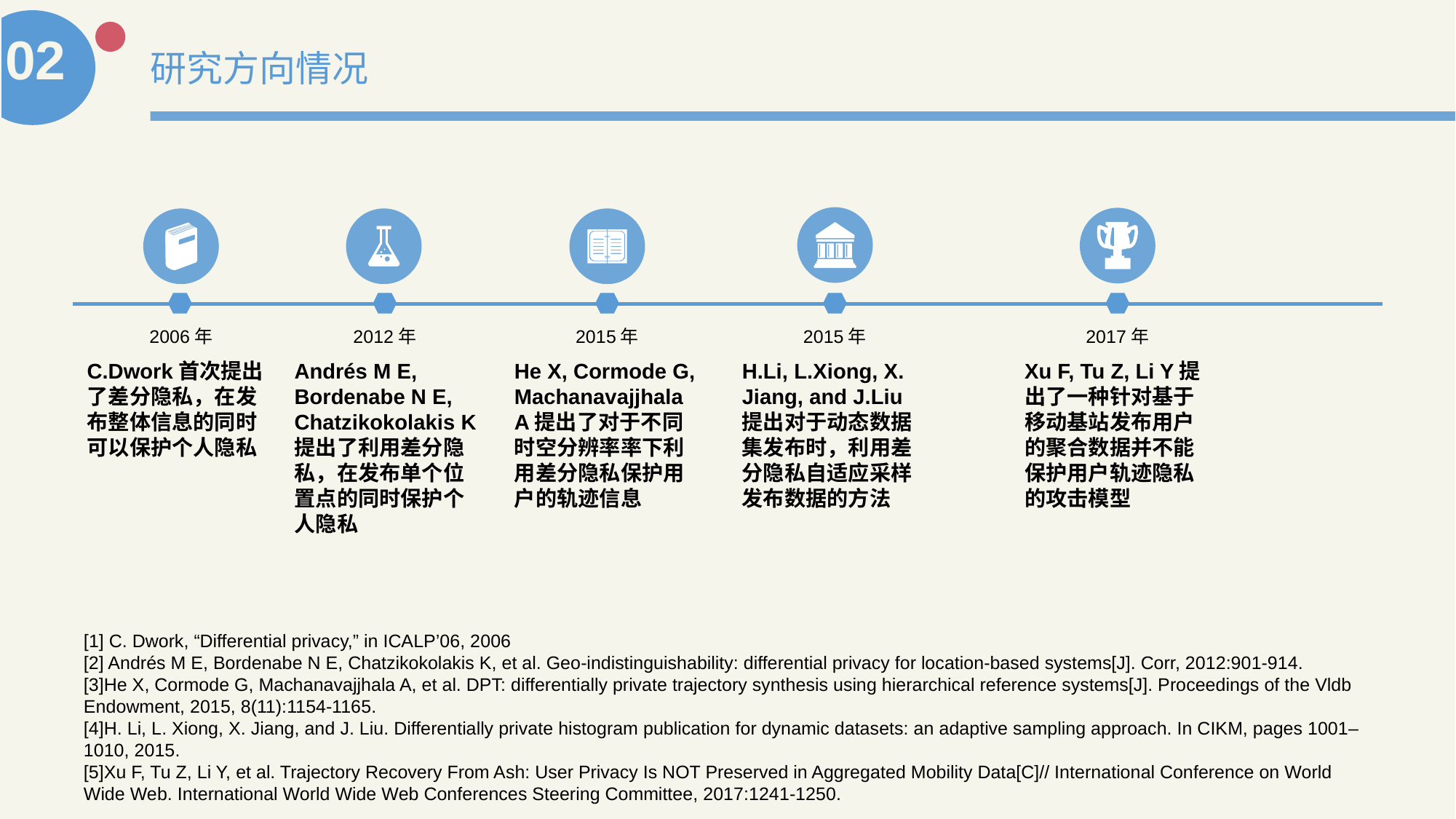

02

研究方向情况

2006年
2012年
2015年
2015年
2017年
Andrés M E, Bordenabe N E, Chatzikokolakis K提出了利用差分隐私，在发布单个位置点的同时保护个人隐私
H.Li, L.Xiong, X. Jiang, and J.Liu提出对于动态数据集发布时，利用差分隐私自适应采样发布数据的方法
Xu F, Tu Z, Li Y提出了一种针对基于移动基站发布用户的聚合数据并不能保护用户轨迹隐私的攻击模型
C.Dwork首次提出了差分隐私，在发布整体信息的同时可以保护个人隐私
He X, Cormode G, Machanavajjhala A提出了对于不同时空分辨率率下利用差分隐私保护用户的轨迹信息
[1] C. Dwork, “Differential privacy,” in ICALP’06, 2006
[2] Andrés M E, Bordenabe N E, Chatzikokolakis K, et al. Geo-indistinguishability: differential privacy for location-based systems[J]. Corr, 2012:901-914.
[3]He X, Cormode G, Machanavajjhala A, et al. DPT: differentially private trajectory synthesis using hierarchical reference systems[J]. Proceedings of the Vldb Endowment, 2015, 8(11):1154-1165.
[4]H. Li, L. Xiong, X. Jiang, and J. Liu. Differentially private histogram publication for dynamic datasets: an adaptive sampling approach. In CIKM, pages 1001–1010, 2015.
[5]Xu F, Tu Z, Li Y, et al. Trajectory Recovery From Ash: User Privacy Is NOT Preserved in Aggregated Mobility Data[C]// International Conference on World Wide Web. International World Wide Web Conferences Steering Committee, 2017:1241-1250.